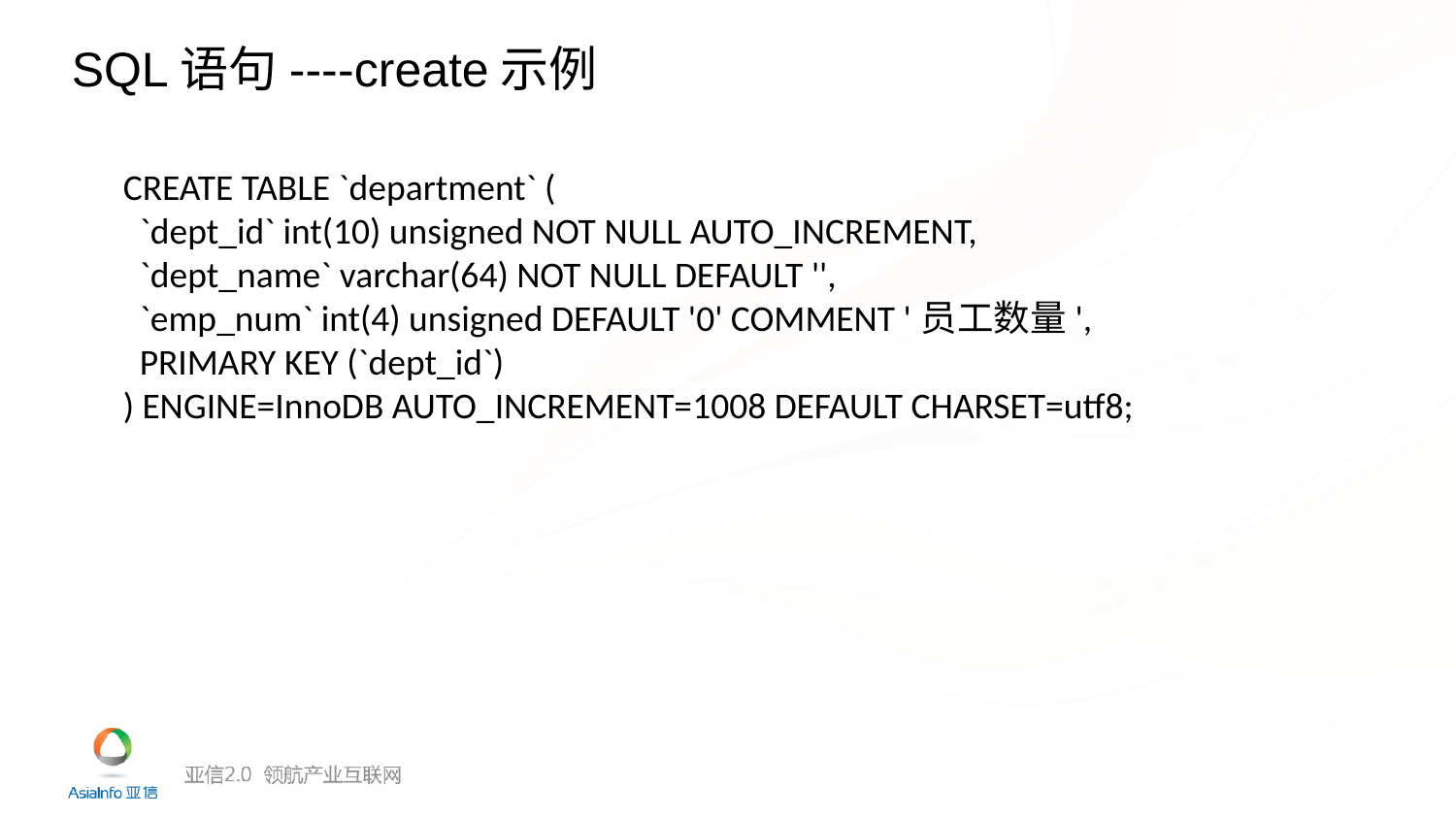

SQL语句----create示例

CREATE TABLE `department` (
  `dept_id` int(10) unsigned NOT NULL AUTO_INCREMENT,
  `dept_name` varchar(64) NOT NULL DEFAULT '',
  `emp_num` int(4) unsigned DEFAULT '0' COMMENT '员工数量',
  PRIMARY KEY (`dept_id`)
) ENGINE=InnoDB AUTO_INCREMENT=1008 DEFAULT CHARSET=utf8;